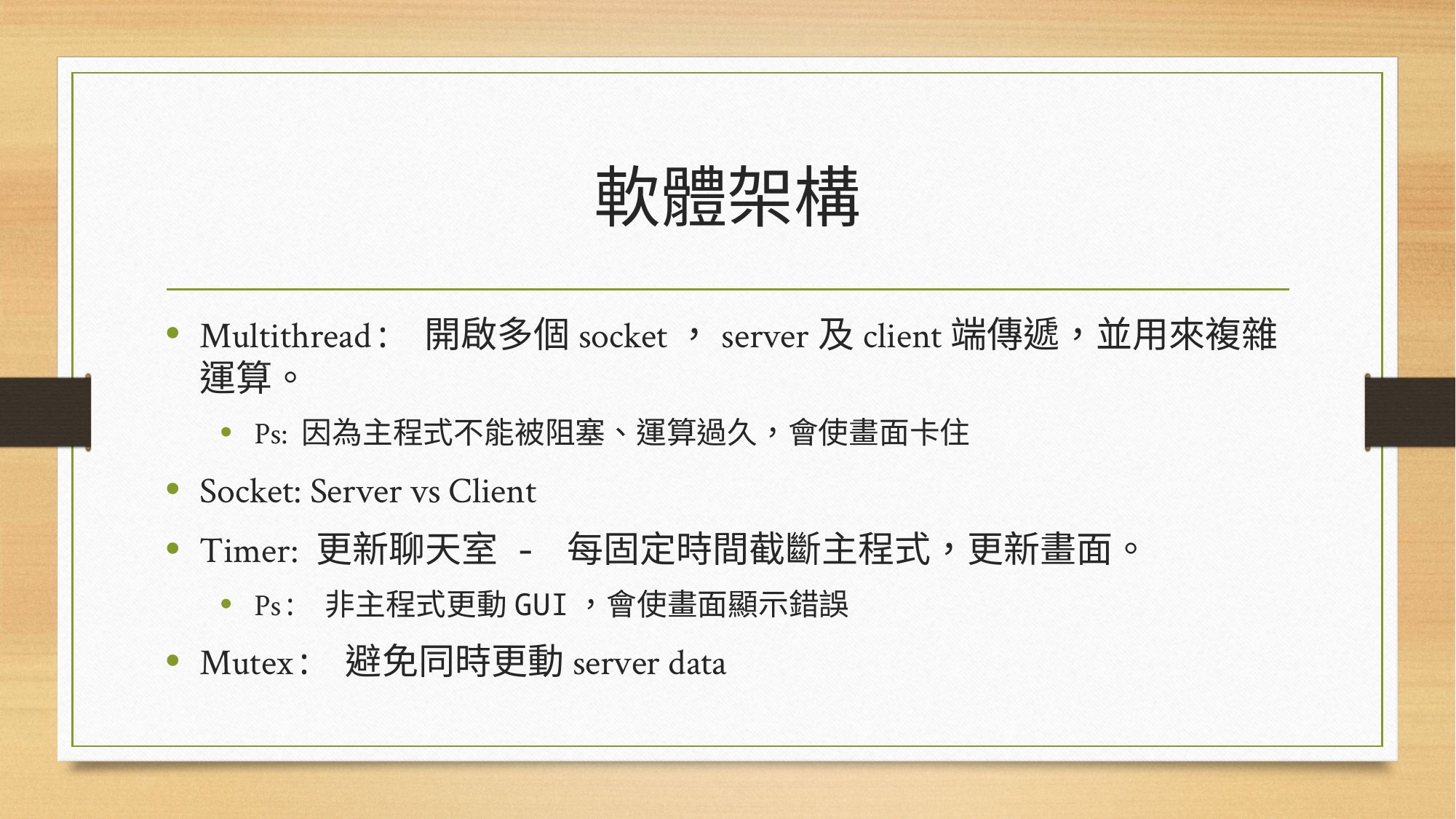

# 軟體架構
Multithread: 開啟多個socket，server及client端傳遞，並用來複雜運算。
Ps: 因為主程式不能被阻塞、運算過久，會使畫面卡住
Socket: Server vs Client
Timer: 更新聊天室 - 每固定時間截斷主程式，更新畫面。
Ps: 非主程式更動GUI，會使畫面顯示錯誤
Mutex: 避免同時更動server data